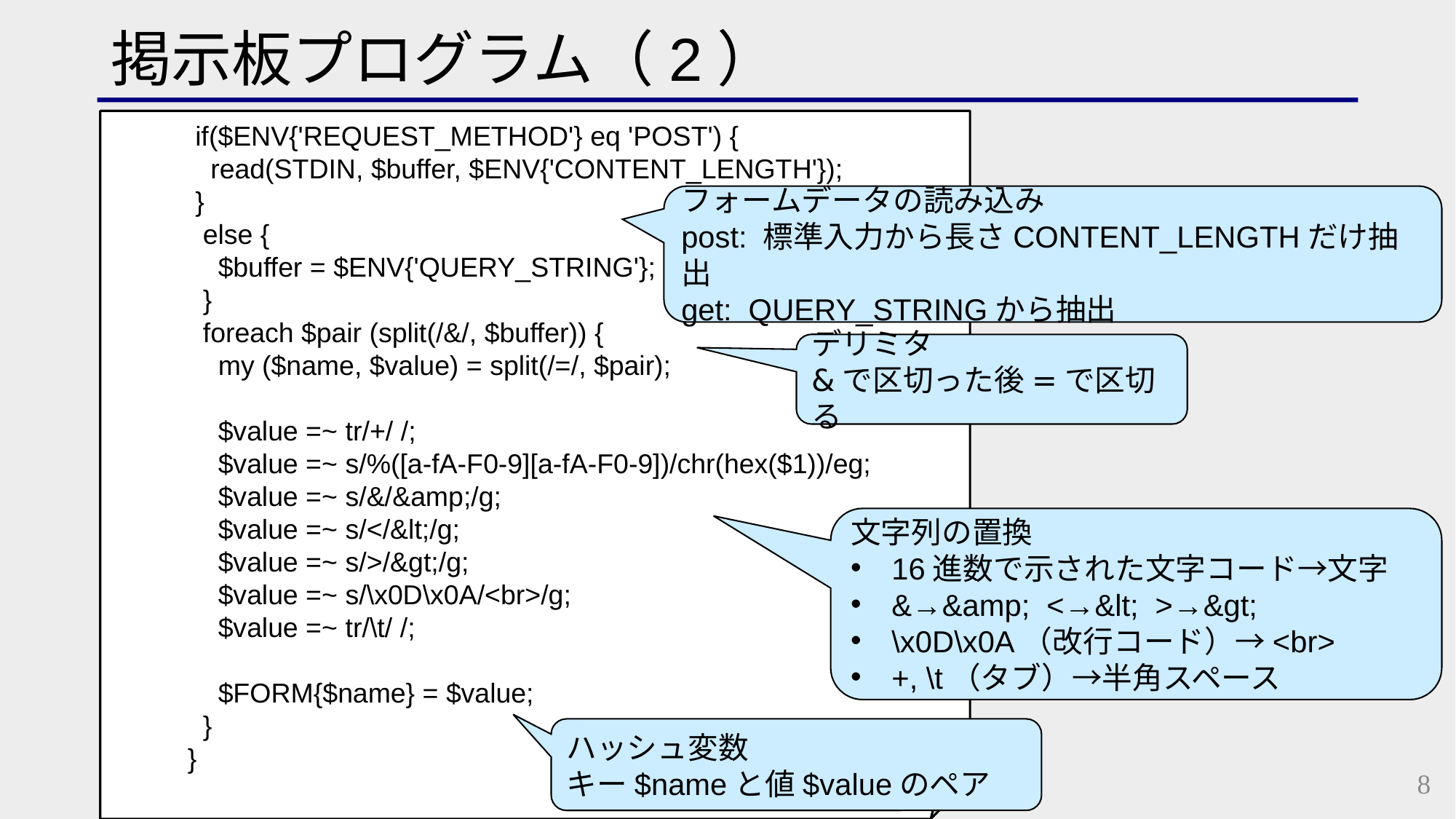

# 掲示板プログラム（2）

 if($ENV{'REQUEST_METHOD'} eq 'POST') {
   read(STDIN, $buffer, $ENV{'CONTENT_LENGTH'});
 }
  else {
    $buffer = $ENV{'QUERY_STRING'};
  }
  foreach $pair (split(/&/, $buffer)) {
    my ($name, $value) = split(/=/, $pair);

    $value =~ tr/+/ /;
    $value =~ s/%([a-fA-F0-9][a-fA-F0-9])/chr(hex($1))/eg;
    $value =~ s/&/&amp;/g;
    $value =~ s/</&lt;/g;
    $value =~ s/>/&gt;/g;
    $value =~ s/\x0D\x0A/<br>/g;
    $value =~ tr/\t/ /;

    $FORM{$name} = $value;
  }
}
フォームデータの読み込み
post: 標準入力から長さCONTENT_LENGTHだけ抽出
get:  QUERY_STRINGから抽出
デリミタ
&で区切った後=で区切る
文字列の置換
16進数で示された文字コード→文字
&→&amp;  <→&lt;  >→&gt;
\x0D\x0A（改行コード）→<br>
+, \t（タブ）→半角スペース
ハッシュ変数
キー$nameと値$valueのペア
8